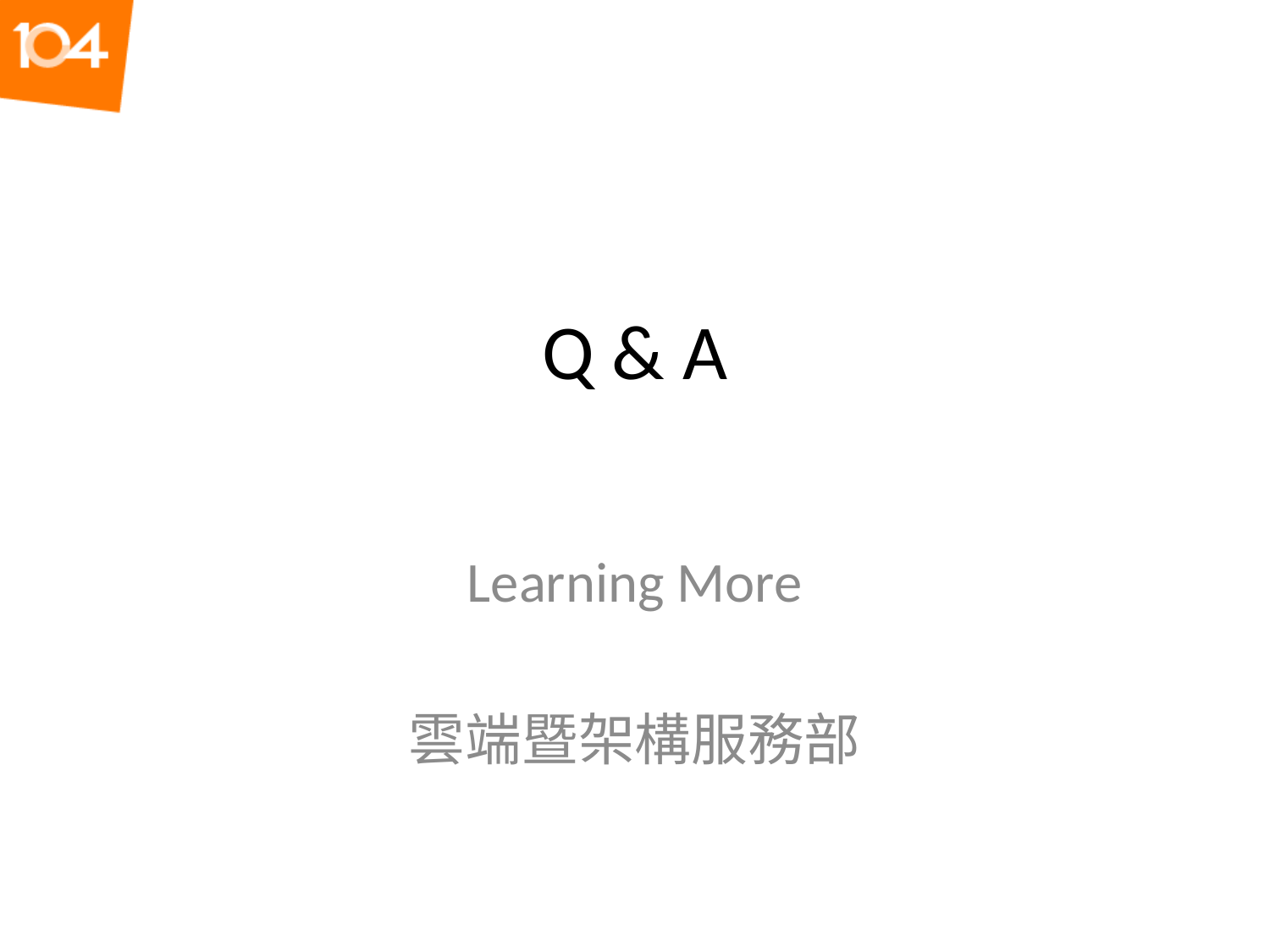

# Q & A
Learning More

雲端暨架構服務部